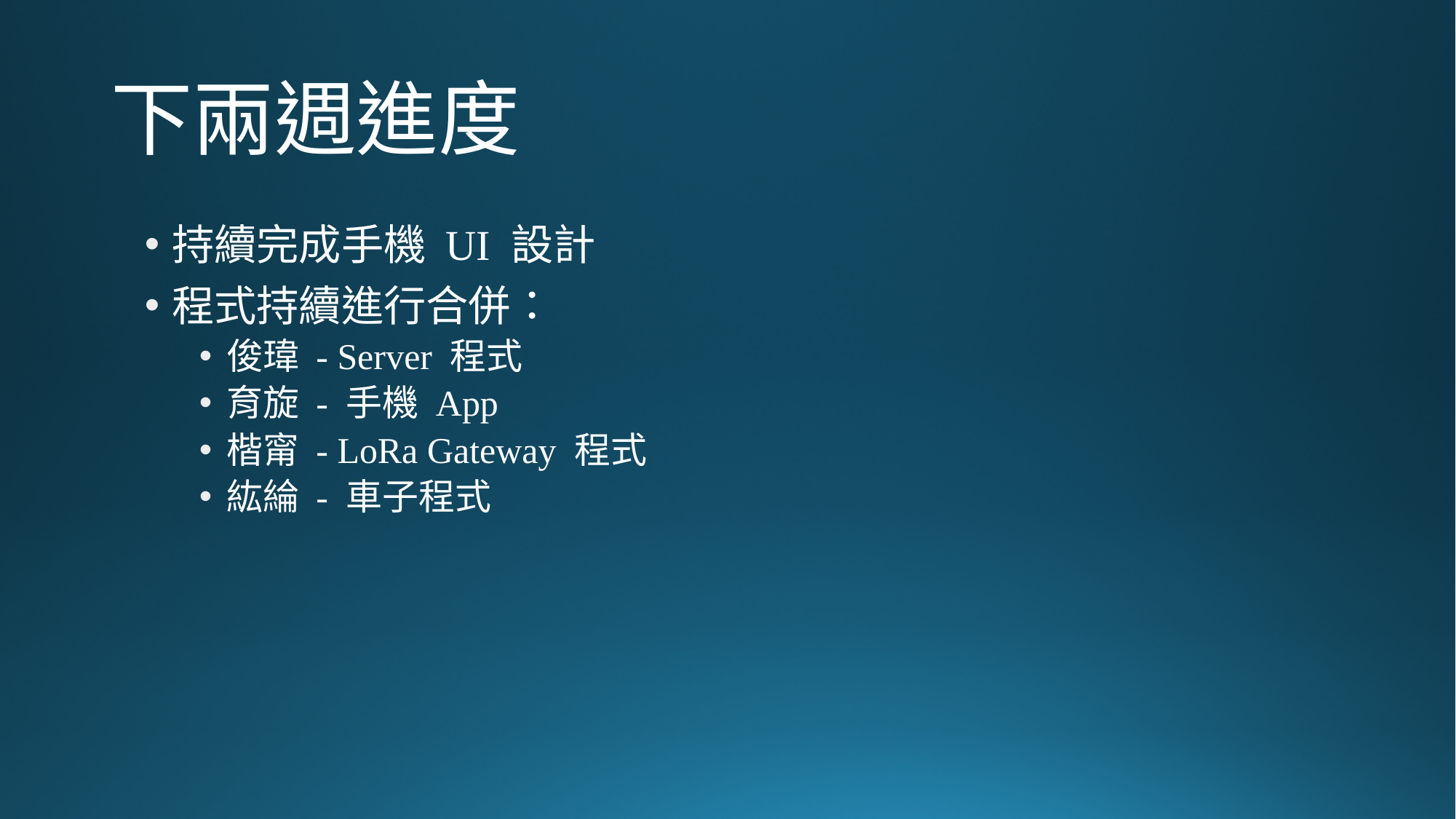

# 下兩週進度
持續完成手機 UI 設計
程式持續進行合併：
俊瑋 - Server 程式
育旋 - 手機 App
楷甯 - LoRa Gateway 程式
紘綸 - 車子程式